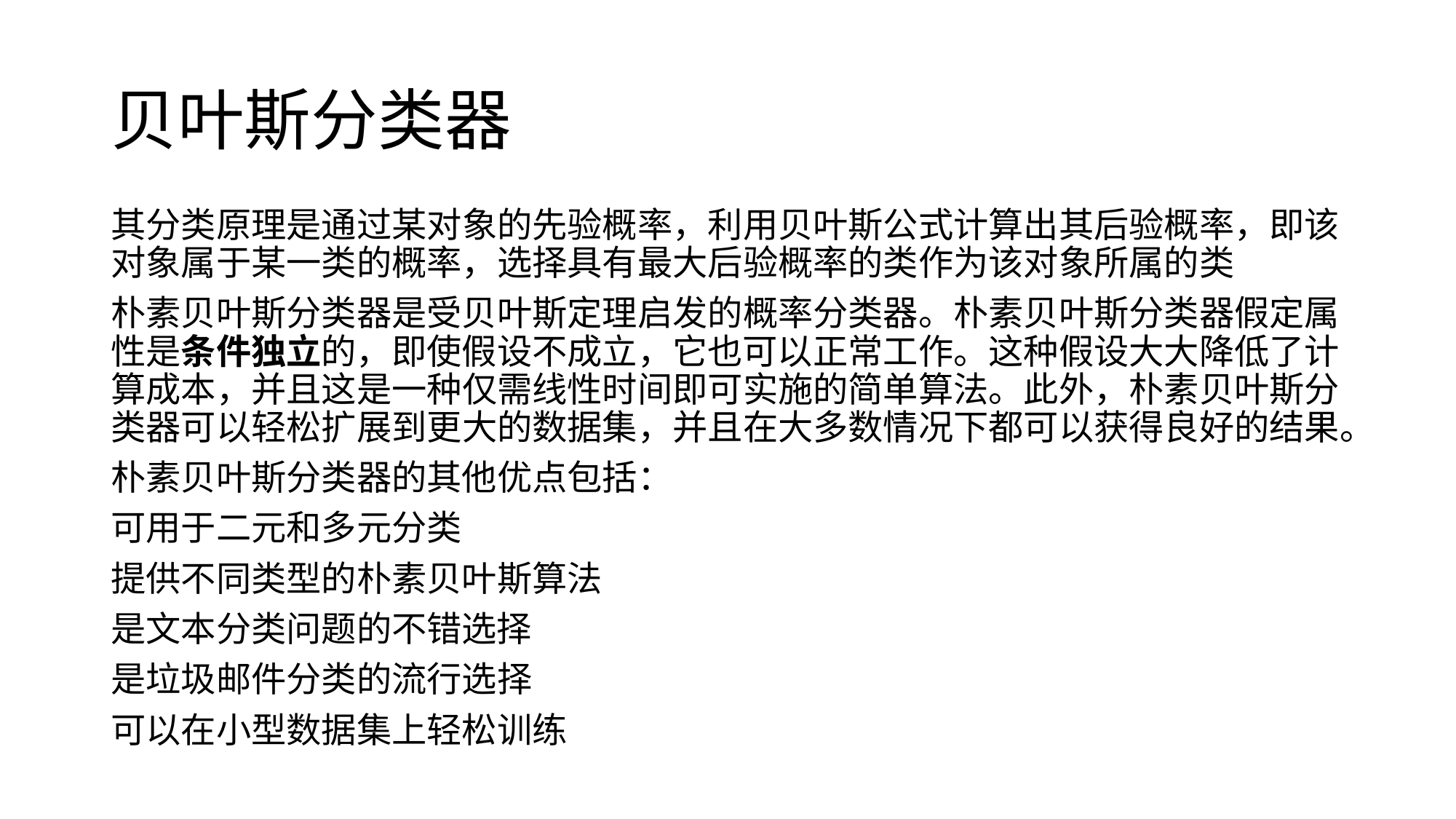

# 贝叶斯分类器
其分类原理是通过某对象的先验概率，利用贝叶斯公式计算出其后验概率，即该对象属于某一类的概率，选择具有最大后验概率的类作为该对象所属的类
朴素贝叶斯分类器是受贝叶斯定理启发的概率分类器。朴素贝叶斯分类器假定属性是条件独立的，即使假设不成立，它也可以正常工作。这种假设大大降低了计算成本，并且这是一种仅需线性时间即可实施的简单算法。此外，朴素贝叶斯分类器可以轻松扩展到更大的数据集，并且在大多数情况下都可以获得良好的结果。
朴素贝叶斯分类器的其他优点包括：
可用于二元和多元分类
提供不同类型的朴素贝叶斯算法
是文本分类问题的不错选择
是垃圾邮件分类的流行选择
可以在小型数据集上轻松训练